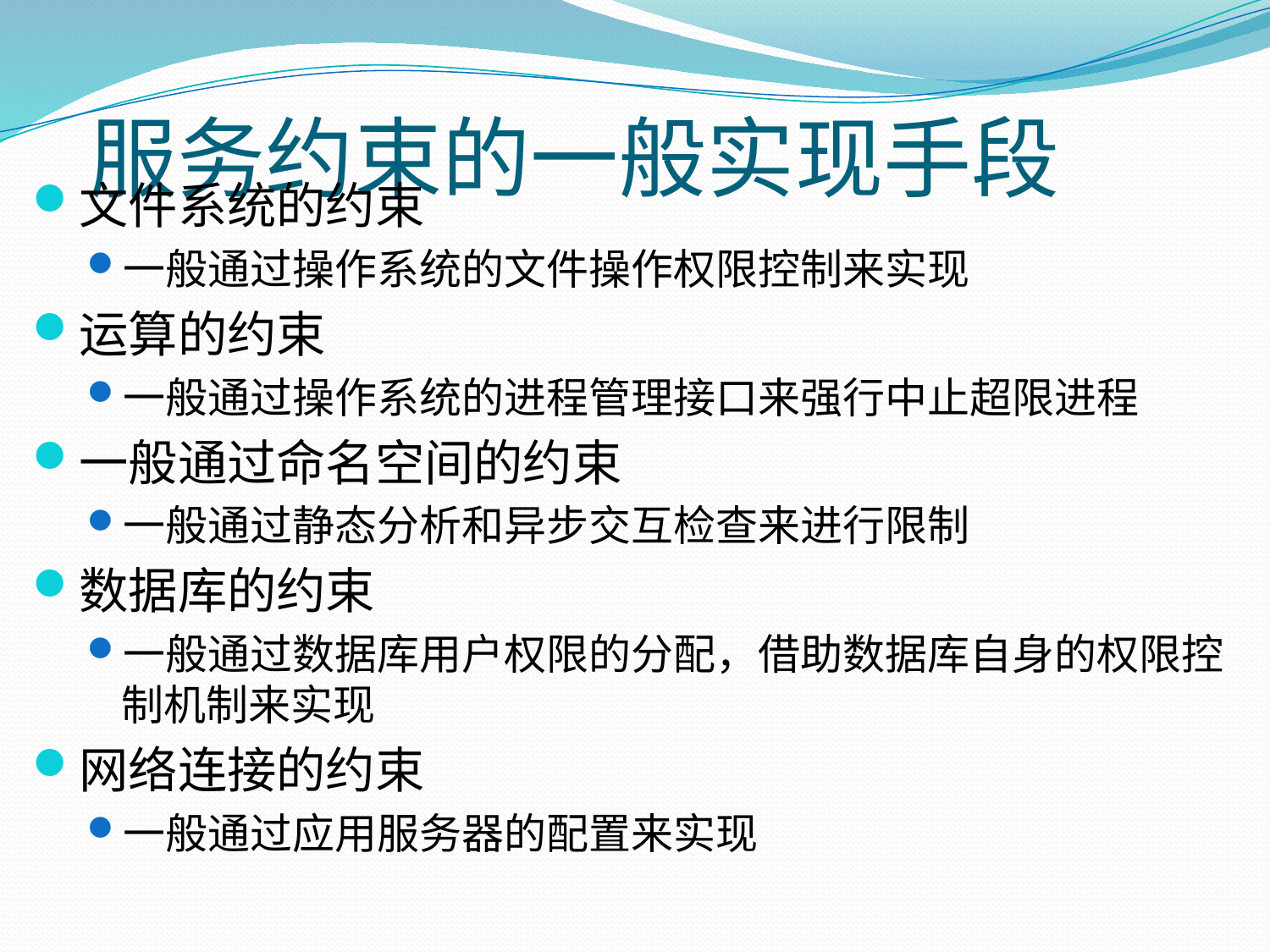

# 服务约束的一般实现手段
文件系统的约束
一般通过操作系统的文件操作权限控制来实现
运算的约束
一般通过操作系统的进程管理接口来强行中止超限进程
一般通过命名空间的约束
一般通过静态分析和异步交互检查来进行限制
数据库的约束
一般通过数据库用户权限的分配，借助数据库自身的权限控制机制来实现
网络连接的约束
一般通过应用服务器的配置来实现